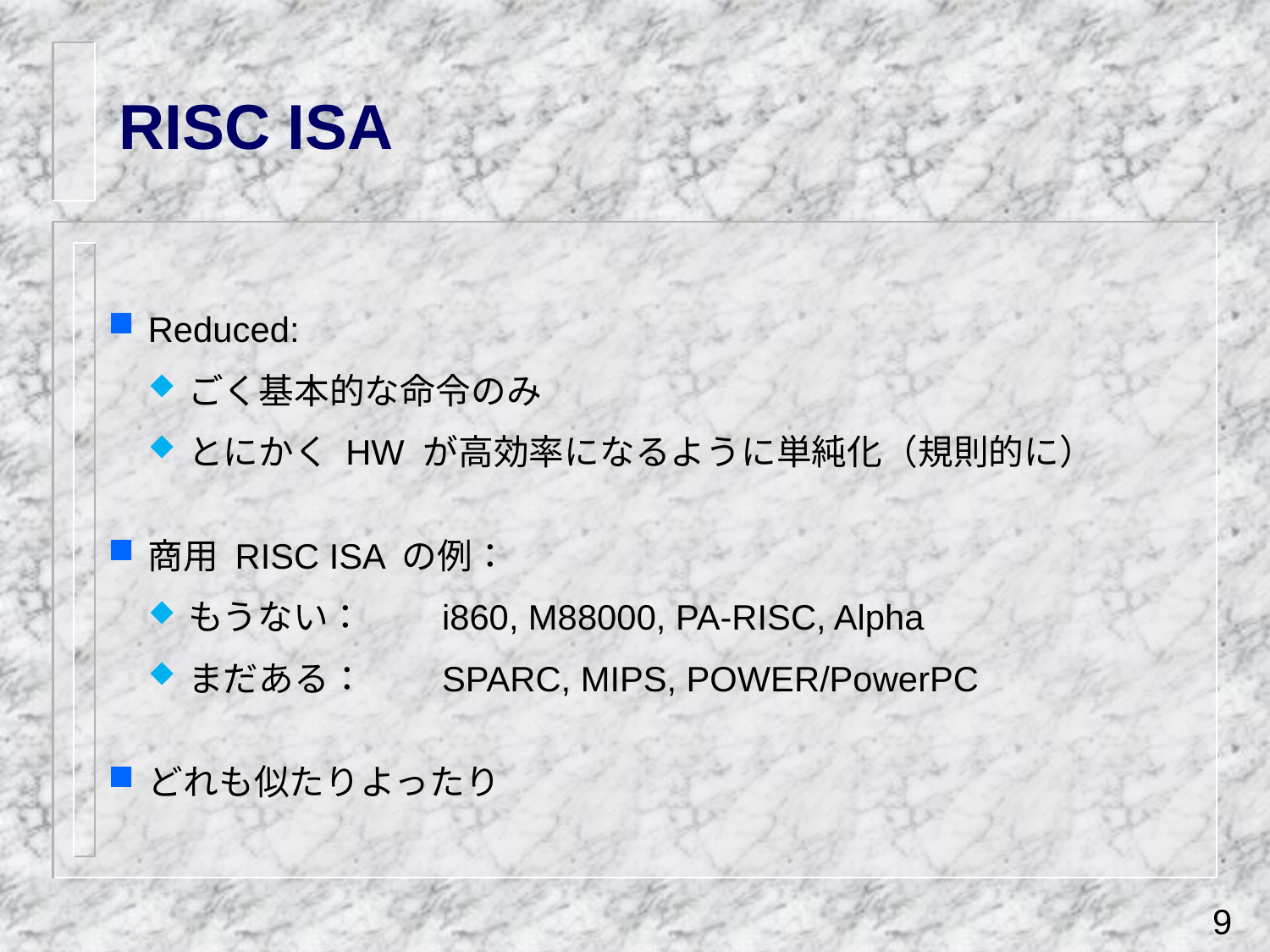

# RISC ISA
Reduced:
ごく基本的な命令のみ
とにかく HW が高効率になるように単純化（規則的に）
商用 RISC ISA の例：
もうない：	i860, M88000, PA-RISC, Alpha
まだある：	SPARC, MIPS, POWER/PowerPC
どれも似たりよったり
9